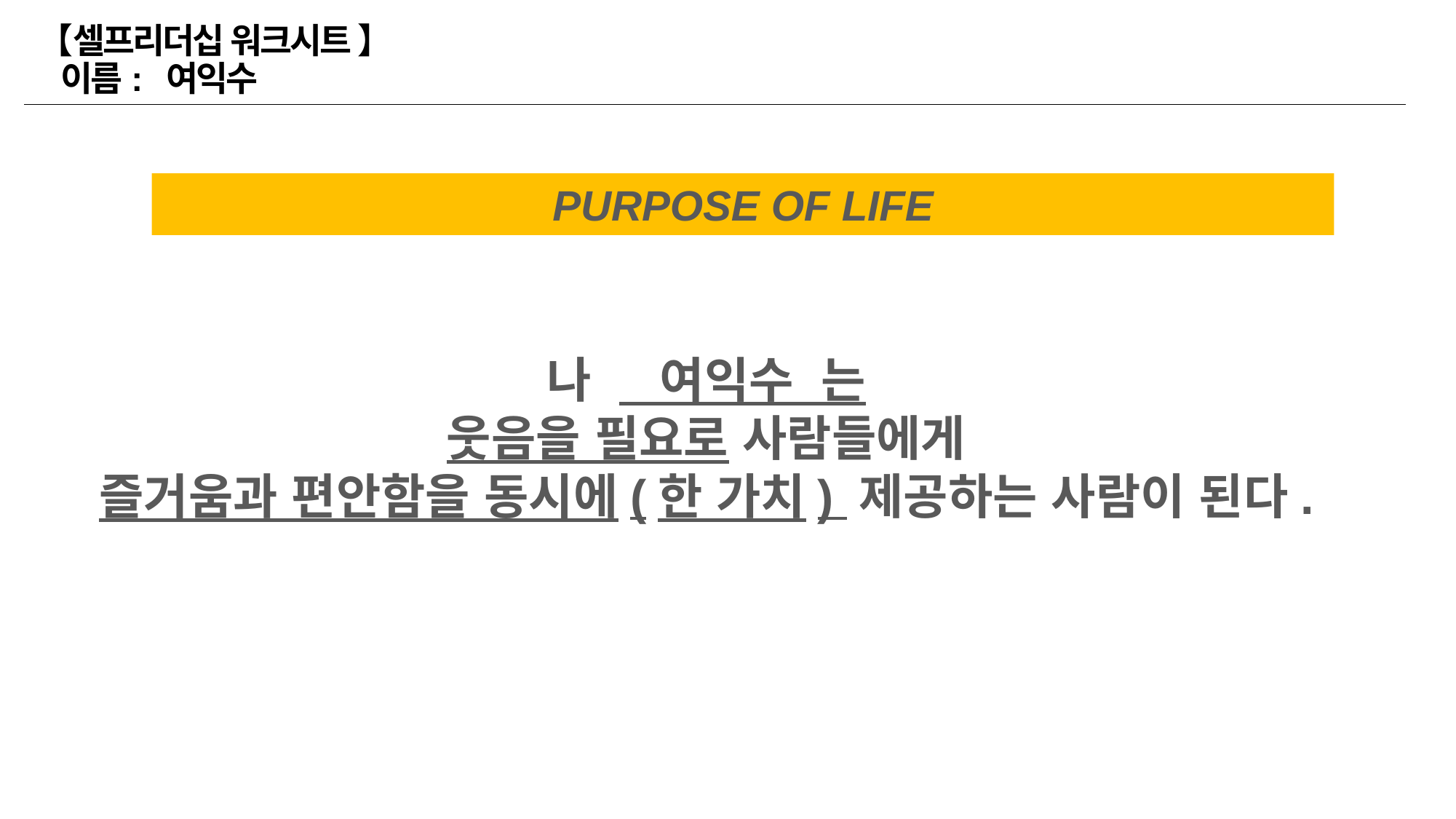

【셀프리더십 워크시트 】                                                                                                                            이름:  여익수
PURPOSE OF LIFE
나     여익수  는
웃음을 필요로 사람들에게
즐거움과 편안함을 동시에(한 가치) 제공하는 사람이 된다.